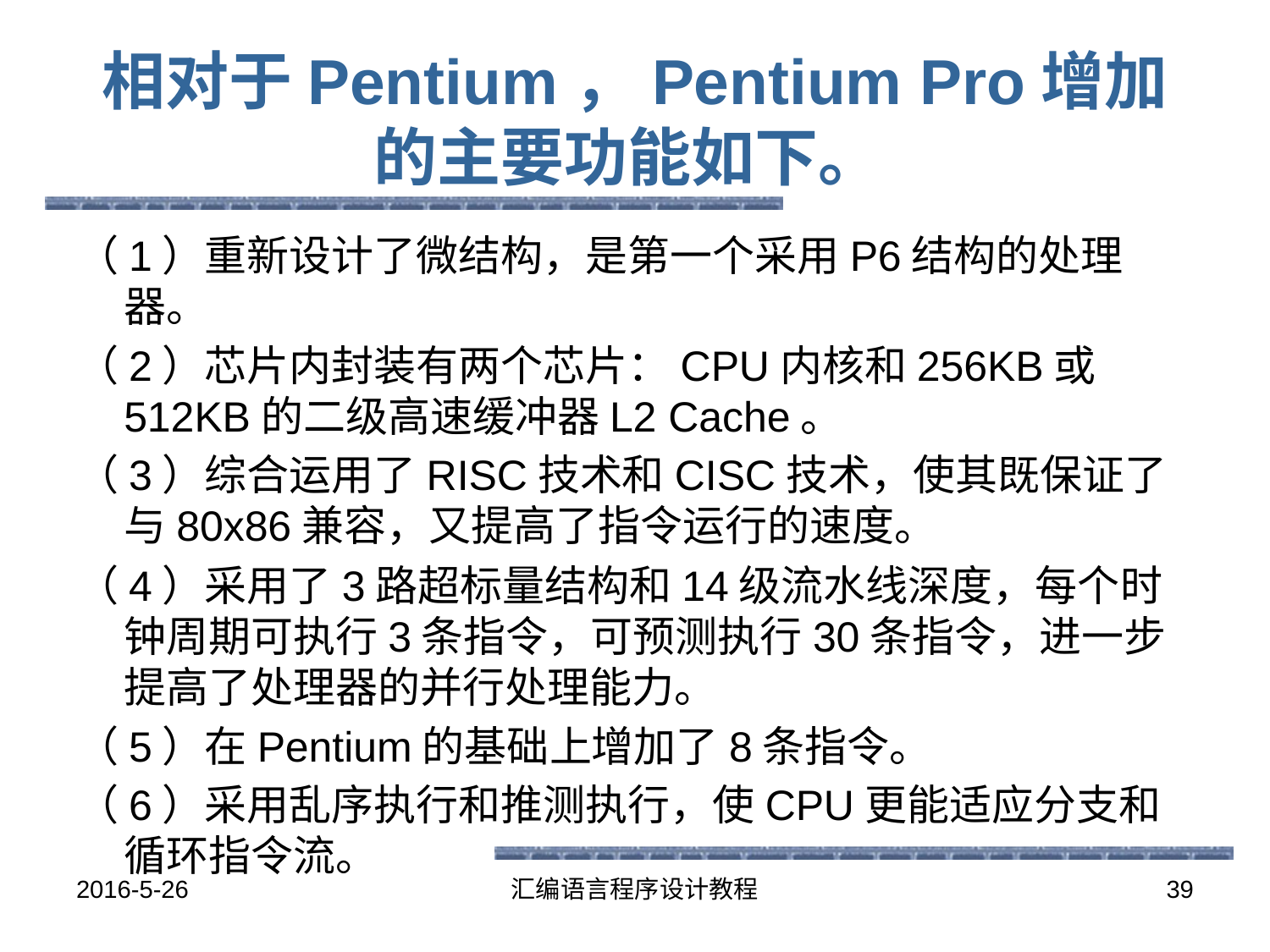

# 相对于Pentium，Pentium Pro增加的主要功能如下。
（1）重新设计了微结构，是第一个采用P6结构的处理器。
（2）芯片内封装有两个芯片：CPU内核和256KB或512KB的二级高速缓冲器L2 Cache。
（3）综合运用了RISC技术和CISC技术，使其既保证了与80x86兼容，又提高了指令运行的速度。
（4）采用了3路超标量结构和14级流水线深度，每个时钟周期可执行3条指令，可预测执行30条指令，进一步提高了处理器的并行处理能力。
（5）在Pentium的基础上增加了8条指令。
（6）采用乱序执行和推测执行，使CPU更能适应分支和循环指令流。
2016-5-26
汇编语言程序设计教程
39